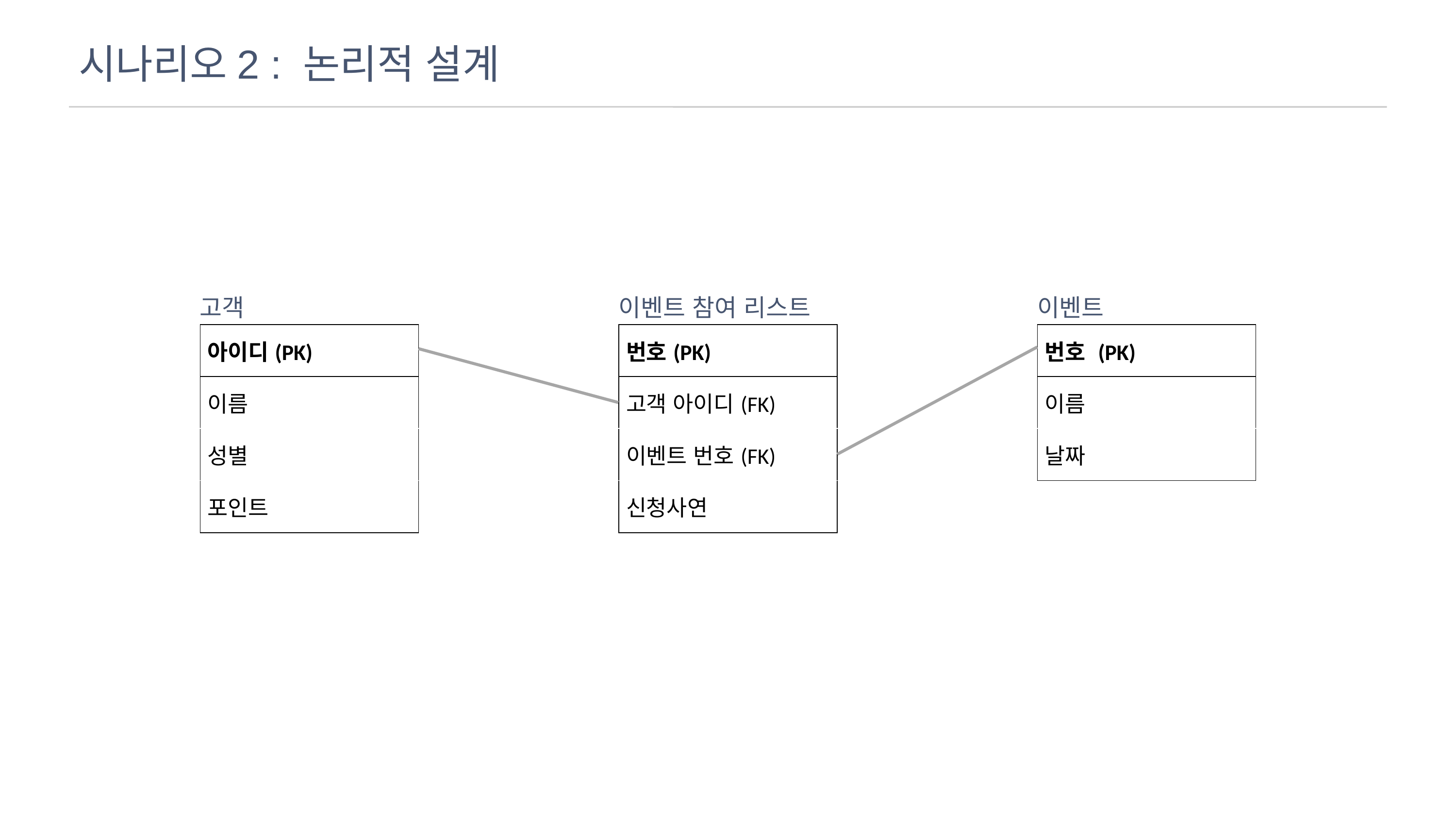

시나리오2 : 논리적 설계

고객
이벤트 참여 리스트
이벤트
| 아이디(PK) |
| --- |
| 이름 |
| 성별 |
| 포인트 |
| 번호(PK) |
| --- |
| 고객 아이디(FK) |
| 이벤트 번호(FK) |
| 신청사연 |
| 번호 (PK) |
| --- |
| 이름 |
| 날짜 |